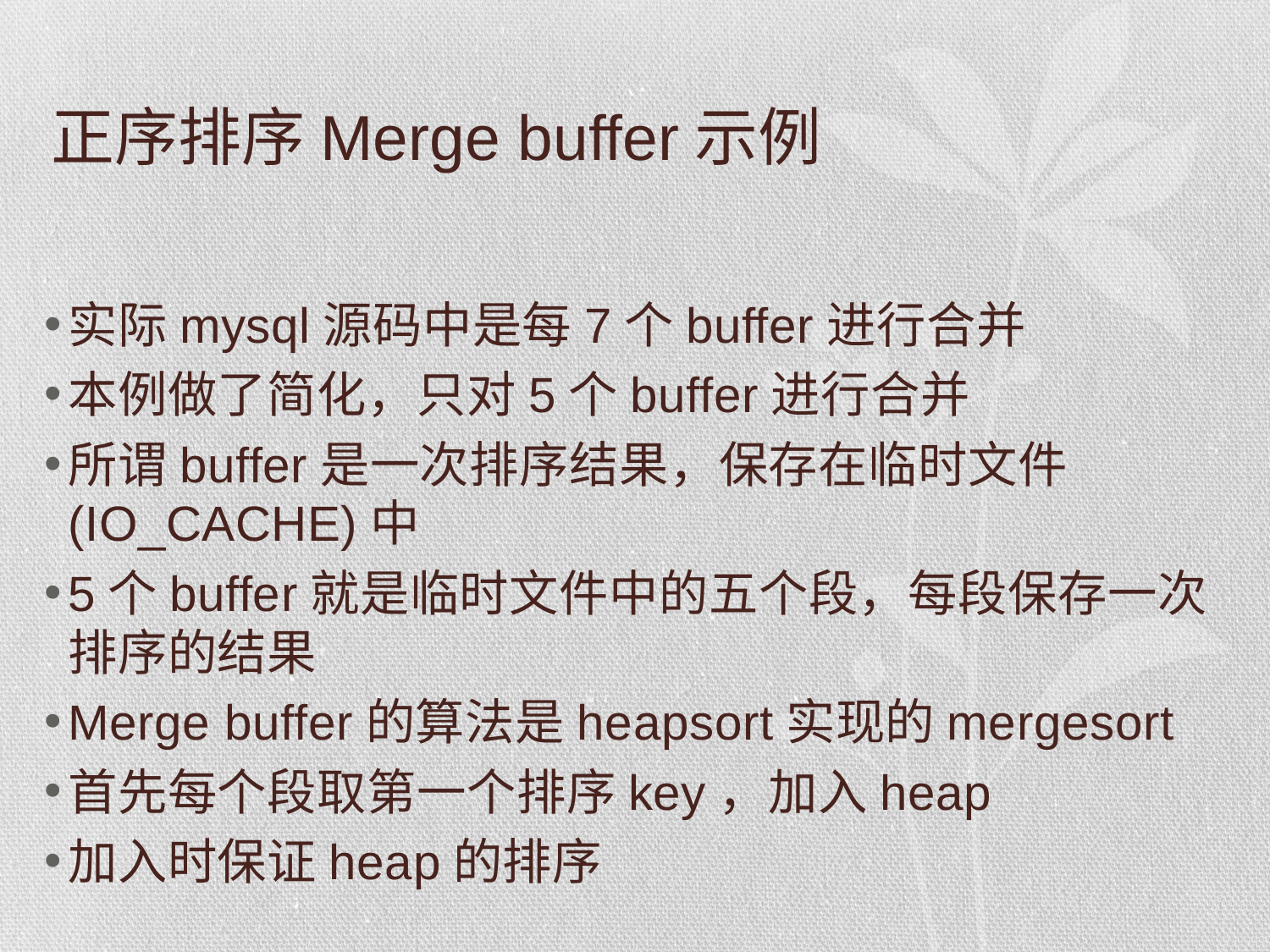

# 正序排序Merge buffer示例
实际mysql源码中是每7个buffer进行合并
本例做了简化，只对5个buffer进行合并
所谓buffer是一次排序结果，保存在临时文件(IO_CACHE)中
5个buffer就是临时文件中的五个段，每段保存一次排序的结果
Merge buffer的算法是heapsort实现的mergesort
首先每个段取第一个排序key，加入heap
加入时保证heap的排序